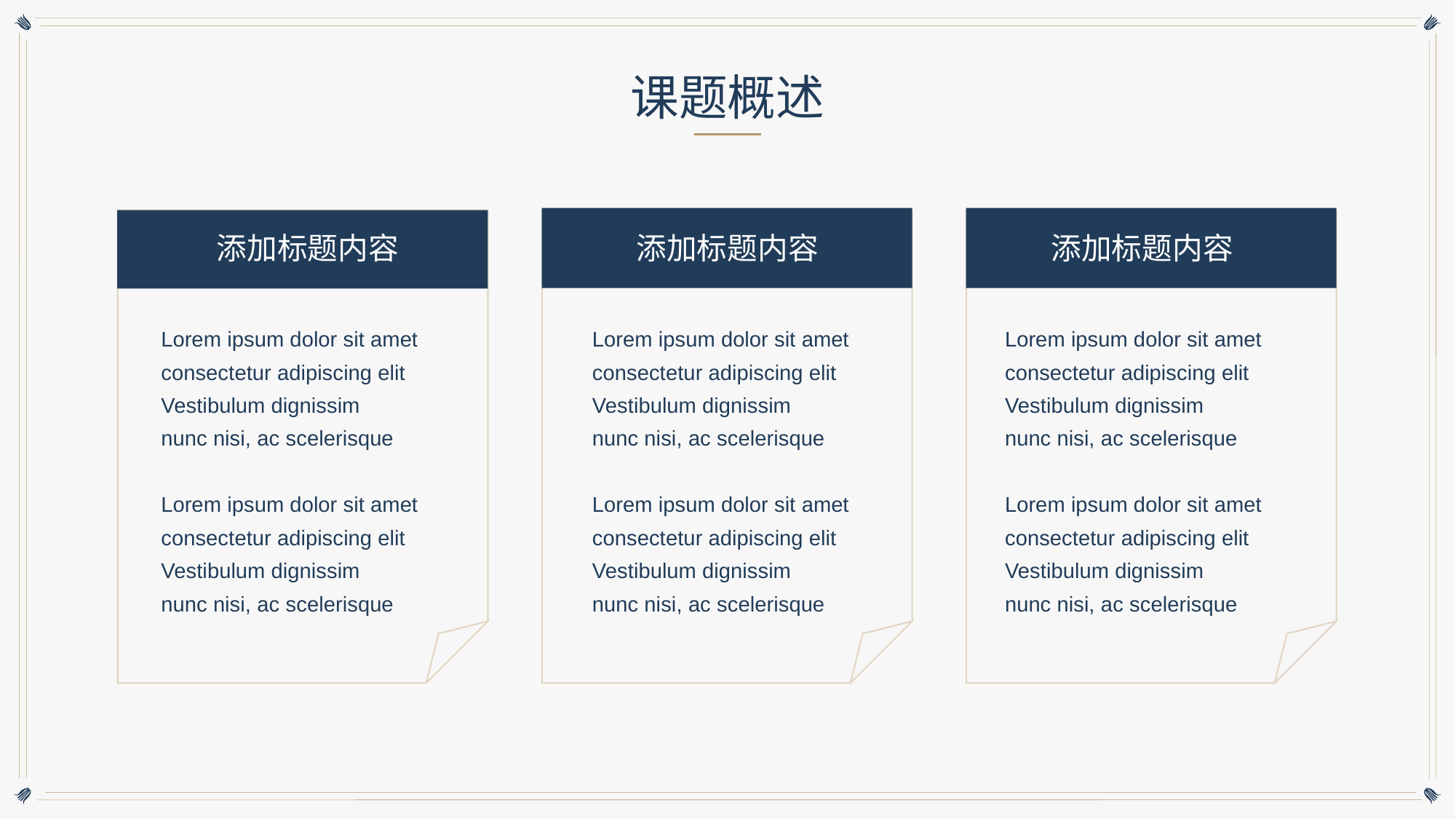

课题概述

添加标题内容
添加标题内容
添加标题内容
Lorem ipsum dolor sit amet consectetur adipiscing elit Vestibulum dignissim
nunc nisi, ac scelerisque

Lorem ipsum dolor sit amet consectetur adipiscing elit Vestibulum dignissim
nunc nisi, ac scelerisque

Lorem ipsum dolor sit amet consectetur adipiscing elit Vestibulum dignissim
nunc nisi, ac scelerisque

Lorem ipsum dolor sit amet consectetur adipiscing elit Vestibulum dignissim
nunc nisi, ac scelerisque

Lorem ipsum dolor sit amet consectetur adipiscing elit Vestibulum dignissim
nunc nisi, ac scelerisque

Lorem ipsum dolor sit amet consectetur adipiscing elit Vestibulum dignissim
nunc nisi, ac scelerisque